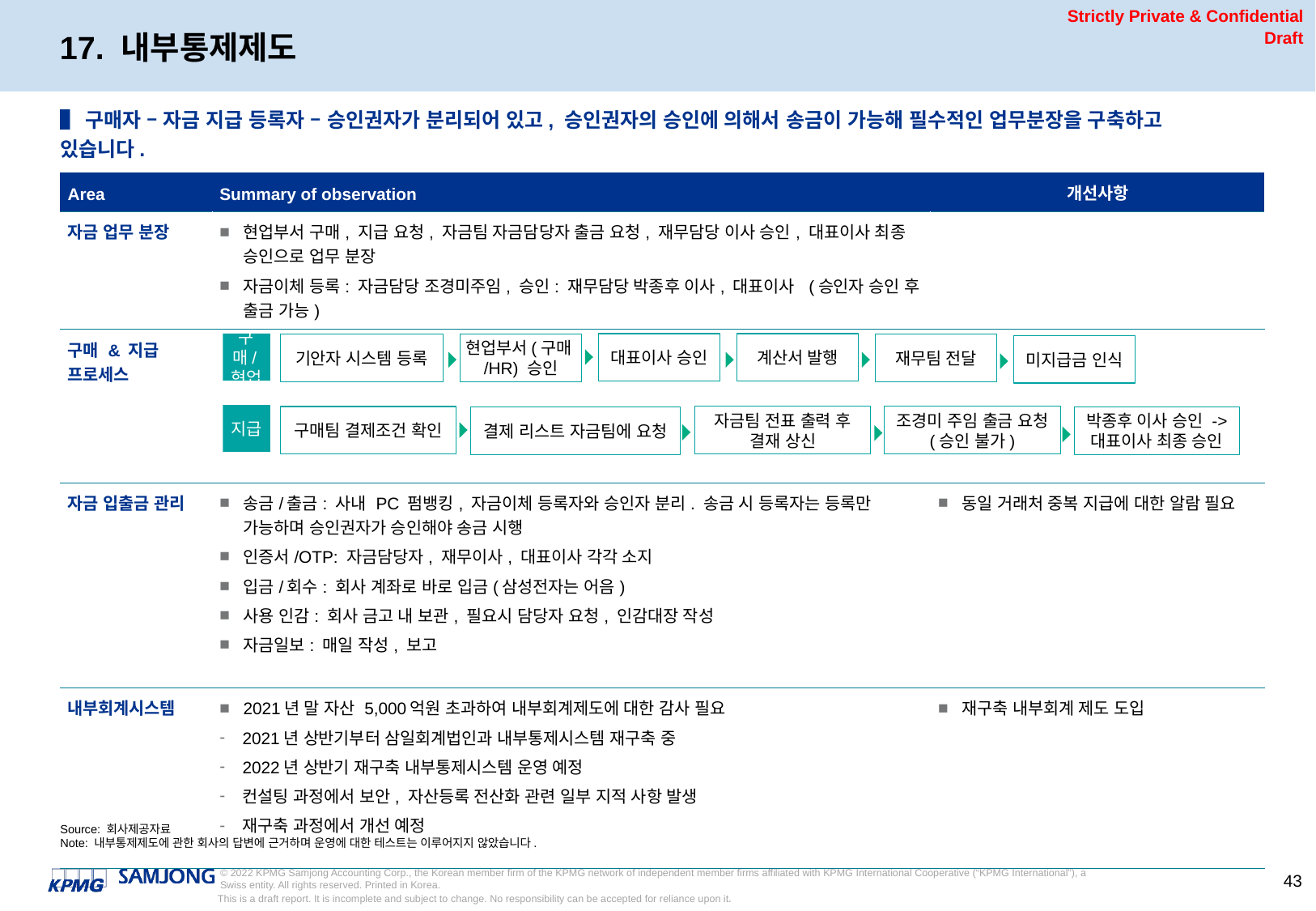

# 17. 내부통제제도
▌구매자 – 자금 지급 등록자 – 승인권자가 분리되어 있고, 승인권자의 승인에 의해서 송금이 가능해 필수적인 업무분장을 구축하고 있습니다.
| Area | Summary of observation | 개선사항 |
| --- | --- | --- |
| 자금 업무 분장 | 현업부서 구매, 지급 요청, 자금팀 자금담당자 출금 요청, 재무담당 이사 승인, 대표이사 최종 승인으로 업무 분장 자금이체 등록: 자금담당 조경미주임, 승인: 재무담당 박종후 이사, 대표이사 (승인자 승인 후 출금 가능) |  |
| 구매 & 지급 프로세스 |  |  |
| 자금 입출금 관리 | 송금/출금: 사내 PC 펌뱅킹, 자금이체 등록자와 승인자 분리. 송금 시 등록자는 등록만 가능하며 승인권자가 승인해야 송금 시행 인증서/OTP: 자금담당자, 재무이사, 대표이사 각각 소지 입금/회수: 회사 계좌로 바로 입금(삼성전자는 어음) 사용 인감: 회사 금고 내 보관, 필요시 담당자 요청, 인감대장 작성 자금일보: 매일 작성, 보고 | 동일 거래처 중복 지급에 대한 알람 필요 |
| 내부회계시스템 | 2021년 말 자산 5,000억원 초과하여 내부회계제도에 대한 감사 필요 2021년 상반기부터 삼일회계법인과 내부통제시스템 재구축 중 2022년 상반기 재구축 내부통제시스템 운영 예정 컨설팅 과정에서 보안, 자산등록 전산화 관련 일부 지적 사항 발생 재구축 과정에서 개선 예정 | 재구축 내부회계 제도 도입 |
구매/현업
대표이사 승인
계산서 발행
기안자 시스템 등록
현업부서(구매/HR) 승인
재무팀 전달
미지급금 인식

지급
자금팀 전표 출력 후 결재 상신
조경미 주임 출금 요청
(승인 불가)
구매팀 결제조건 확인
결제 리스트 자금팀에 요청
박종후 이사 승인 -> 대표이사 최종 승인

Source: 회사제공자료
Note: 내부통제제도에 관한 회사의 답변에 근거하며 운영에 대한 테스트는 이루어지지 않았습니다.